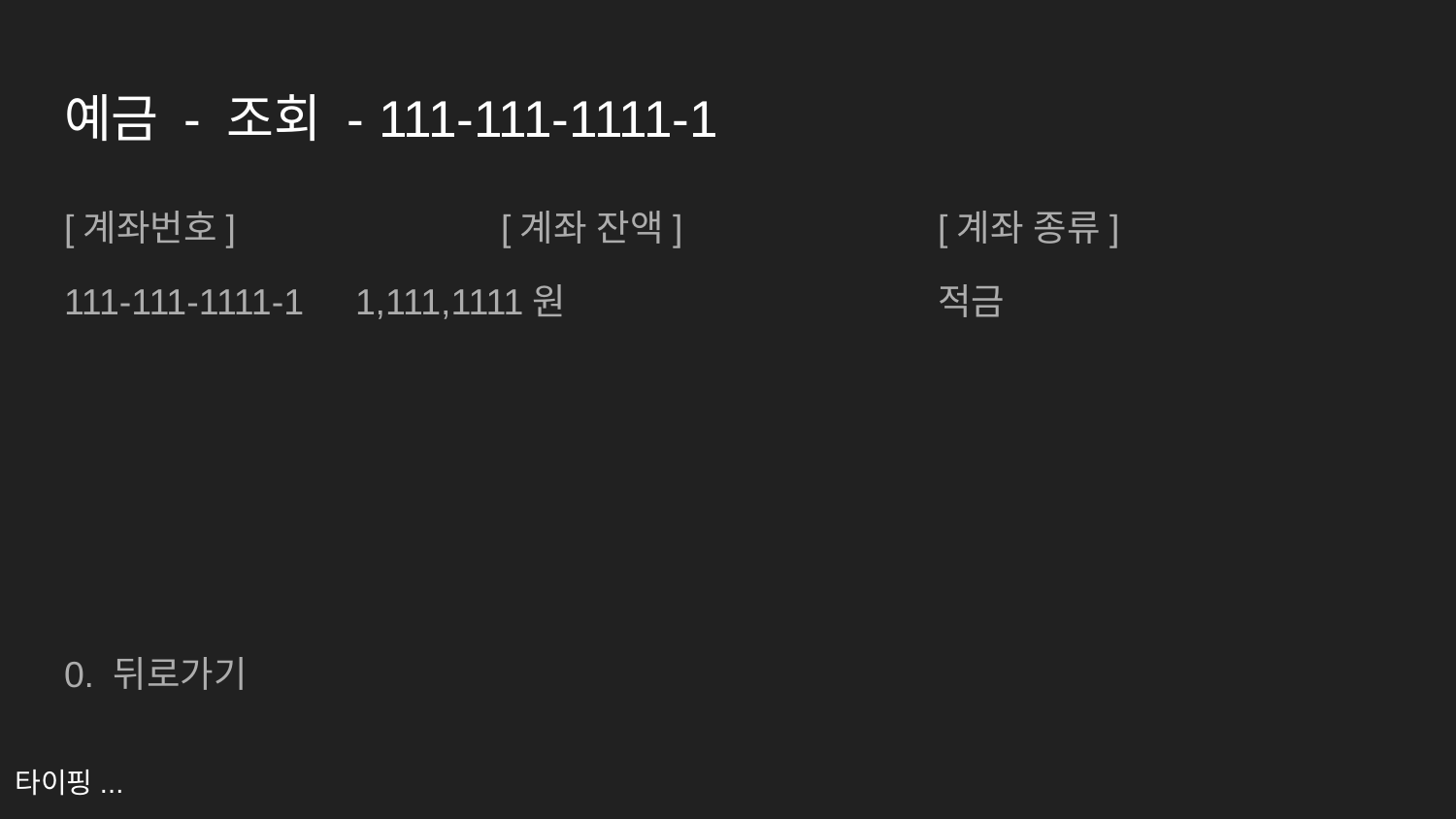

# 예금 - 조회 - 111-111-1111-1
[계좌번호]		[계좌 잔액] 		[계좌 종류]
111-111-1111-1	1,111,1111원			적금

0. 뒤로가기
타이핑...